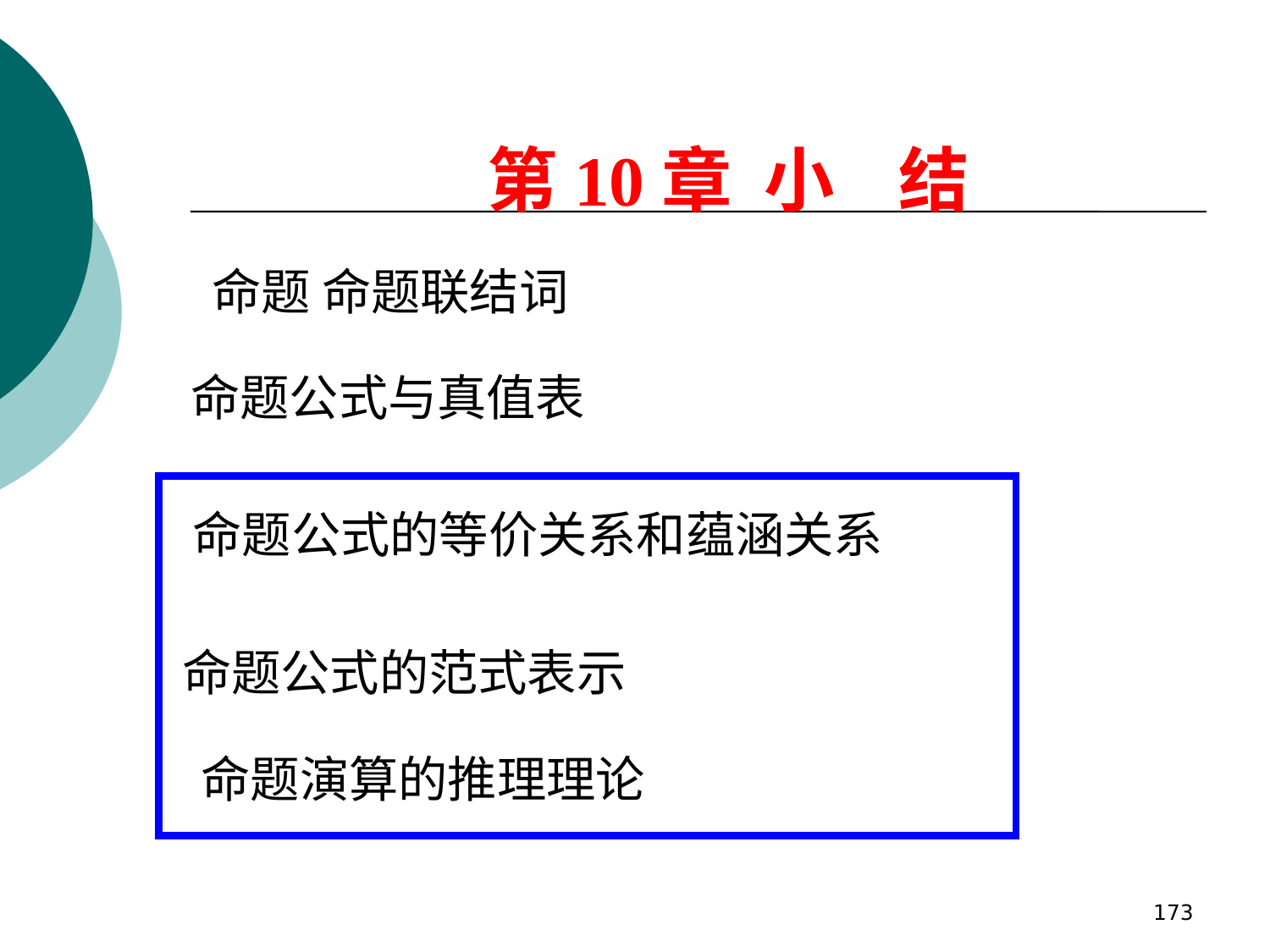

第10章  小    结
命题 命题联结词
命题公式与真值表

命题公式的等价关系和蕴涵关系
命题公式的范式表示
命题演算的推理理论
173